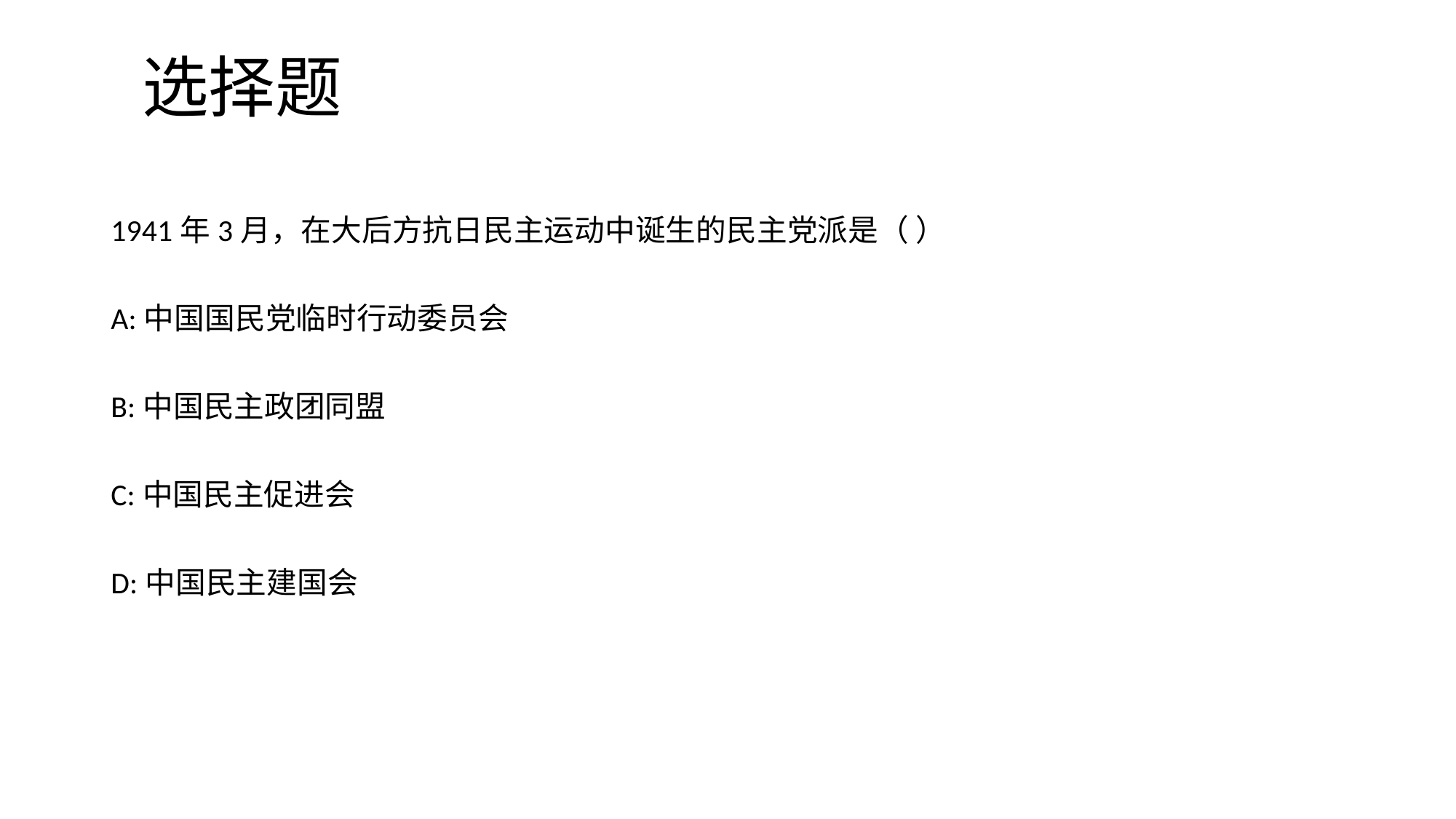

# 选择题
1941年3月，在大后方抗日民主运动中诞生的民主党派是（ ）
A:中国国民党临时行动委员会
B:中国民主政团同盟
C:中国民主促进会
D:中国民主建国会